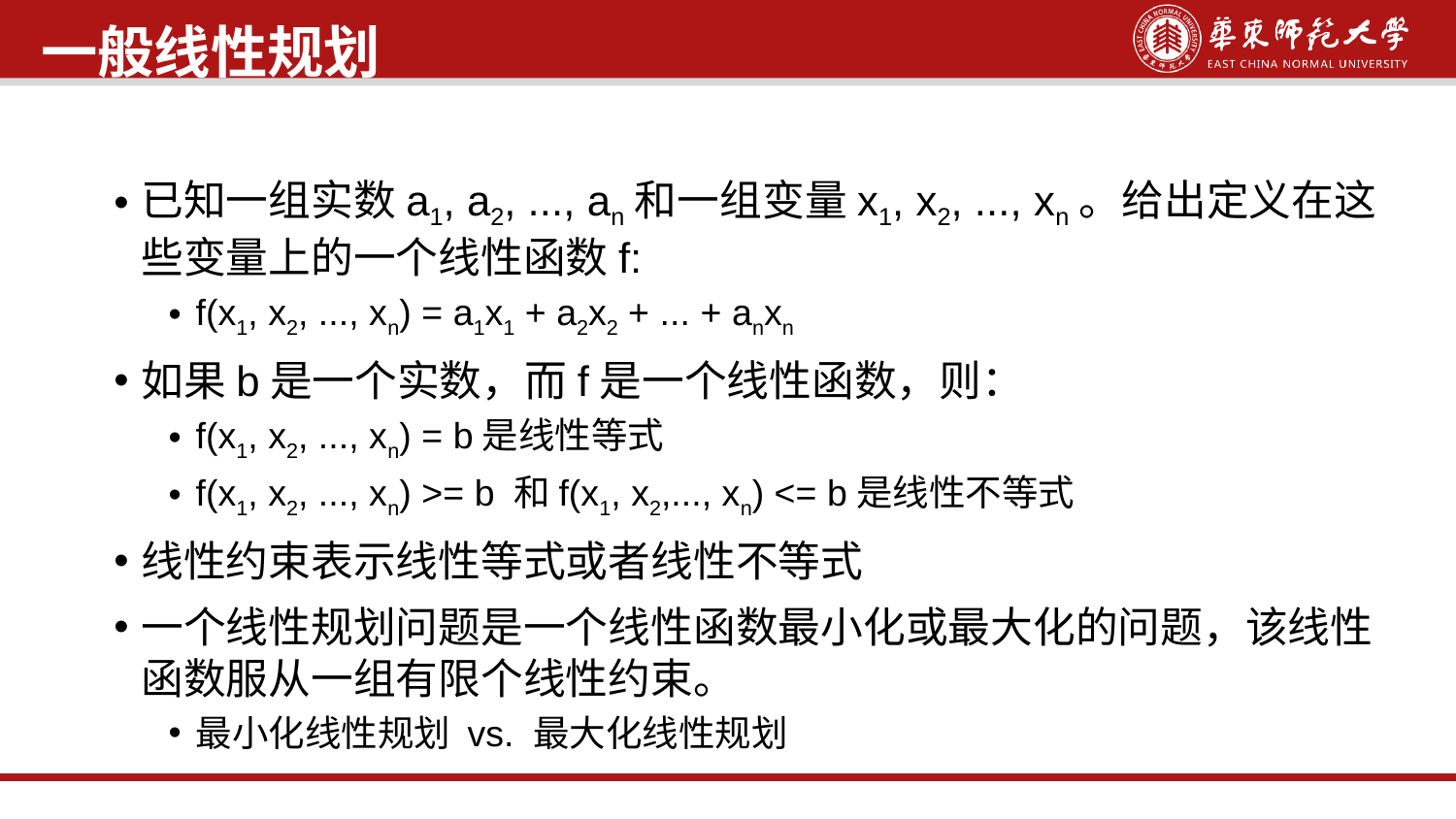

一般线性规划
已知一组实数a1, a2, ..., an和一组变量x1, x2, ..., xn。给出定义在这些变量上的一个线性函数f:
f(x1, x2, ..., xn) = a1x1 + a2x2 + ... + anxn
如果b是一个实数，而f是一个线性函数，则：
f(x1, x2, ..., xn) = b是线性等式
f(x1, x2, ..., xn) >= b 和f(x1, x2,..., xn) <= b是线性不等式
线性约束表示线性等式或者线性不等式
一个线性规划问题是一个线性函数最小化或最大化的问题，该线性函数服从一组有限个线性约束。
最小化线性规划 vs. 最大化线性规划